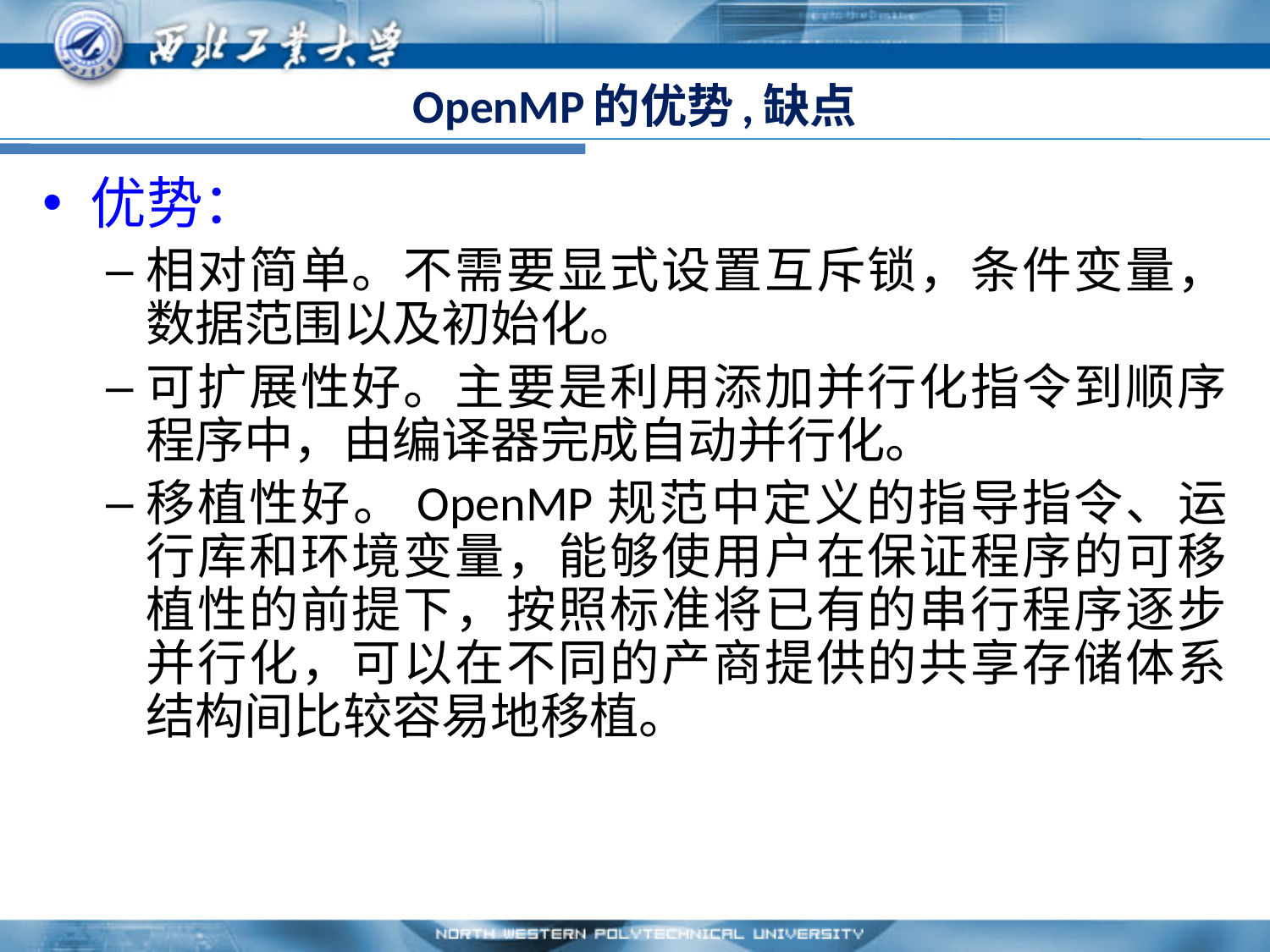

# OpenMP的优势,缺点
优势：
相对简单。不需要显式设置互斥锁，条件变量，数据范围以及初始化。
可扩展性好。主要是利用添加并行化指令到顺序程序中，由编译器完成自动并行化。
移植性好。OpenMP规范中定义的指导指令、运行库和环境变量，能够使用户在保证程序的可移植性的前提下，按照标准将已有的串行程序逐步并行化，可以在不同的产商提供的共享存储体系结构间比较容易地移植。